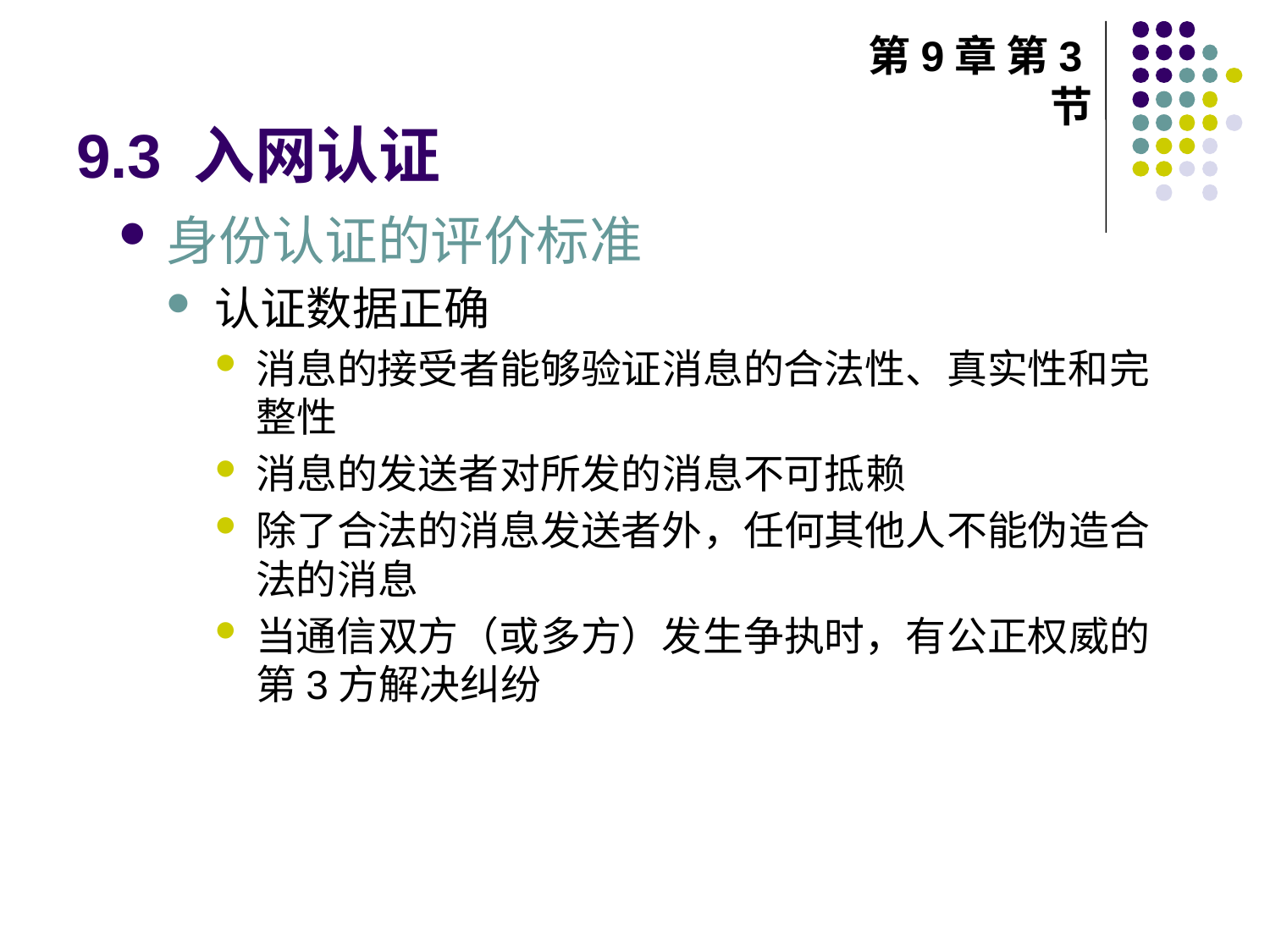

# 9.3 入网认证
第9章 第3节
身份认证的评价标准
认证数据正确
消息的接受者能够验证消息的合法性、真实性和完整性
消息的发送者对所发的消息不可抵赖
除了合法的消息发送者外，任何其他人不能伪造合法的消息
当通信双方（或多方）发生争执时，有公正权威的第3方解决纠纷